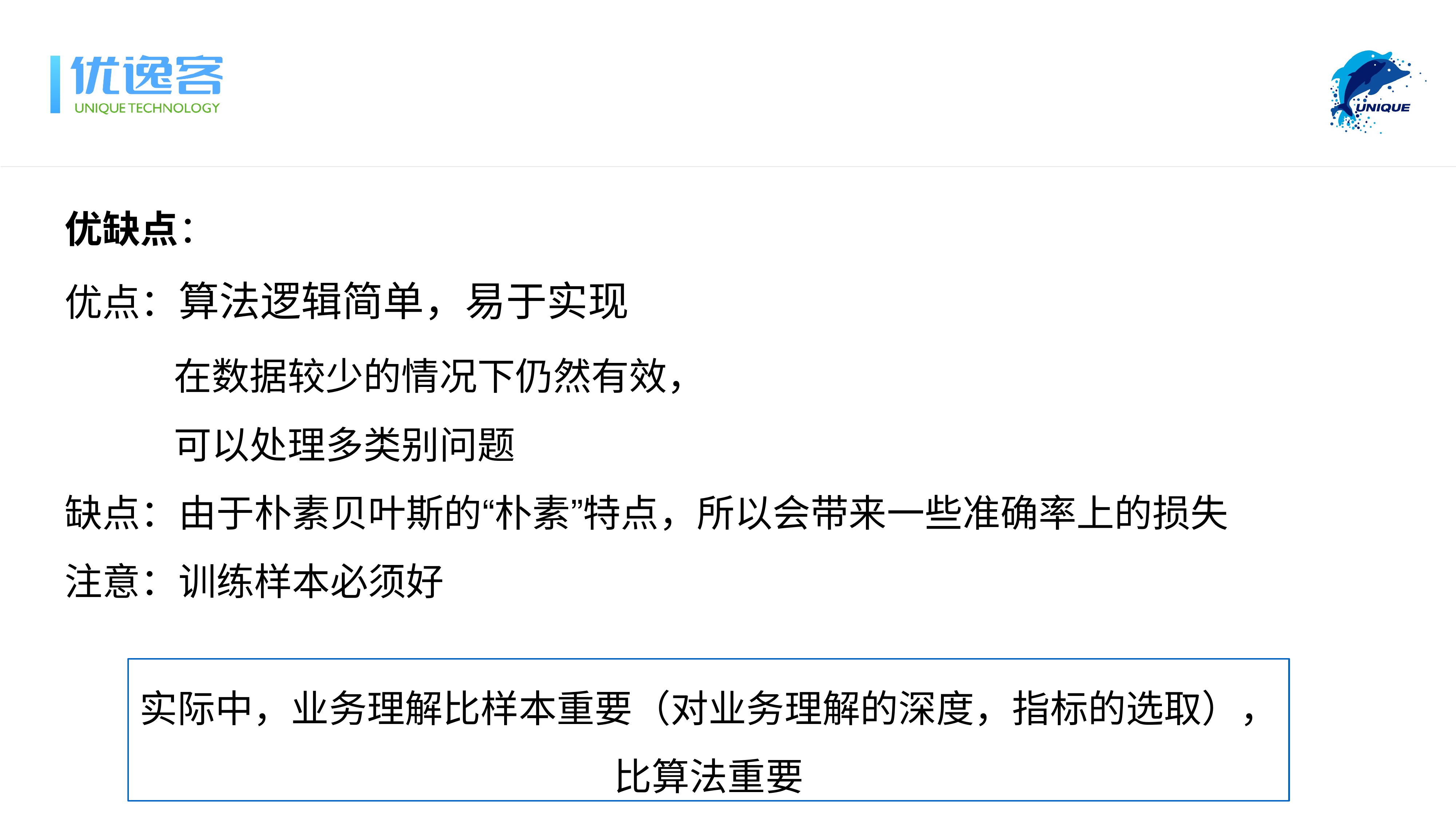

优缺点：
优点：算法逻辑简单，易于实现
		在数据较少的情况下仍然有效，
		可以处理多类别问题
缺点：由于朴素贝叶斯的“朴素”特点，所以会带来一些准确率上的损失
注意：训练样本必须好
实际中，业务理解比样本重要（对业务理解的深度，指标的选取），比算法重要